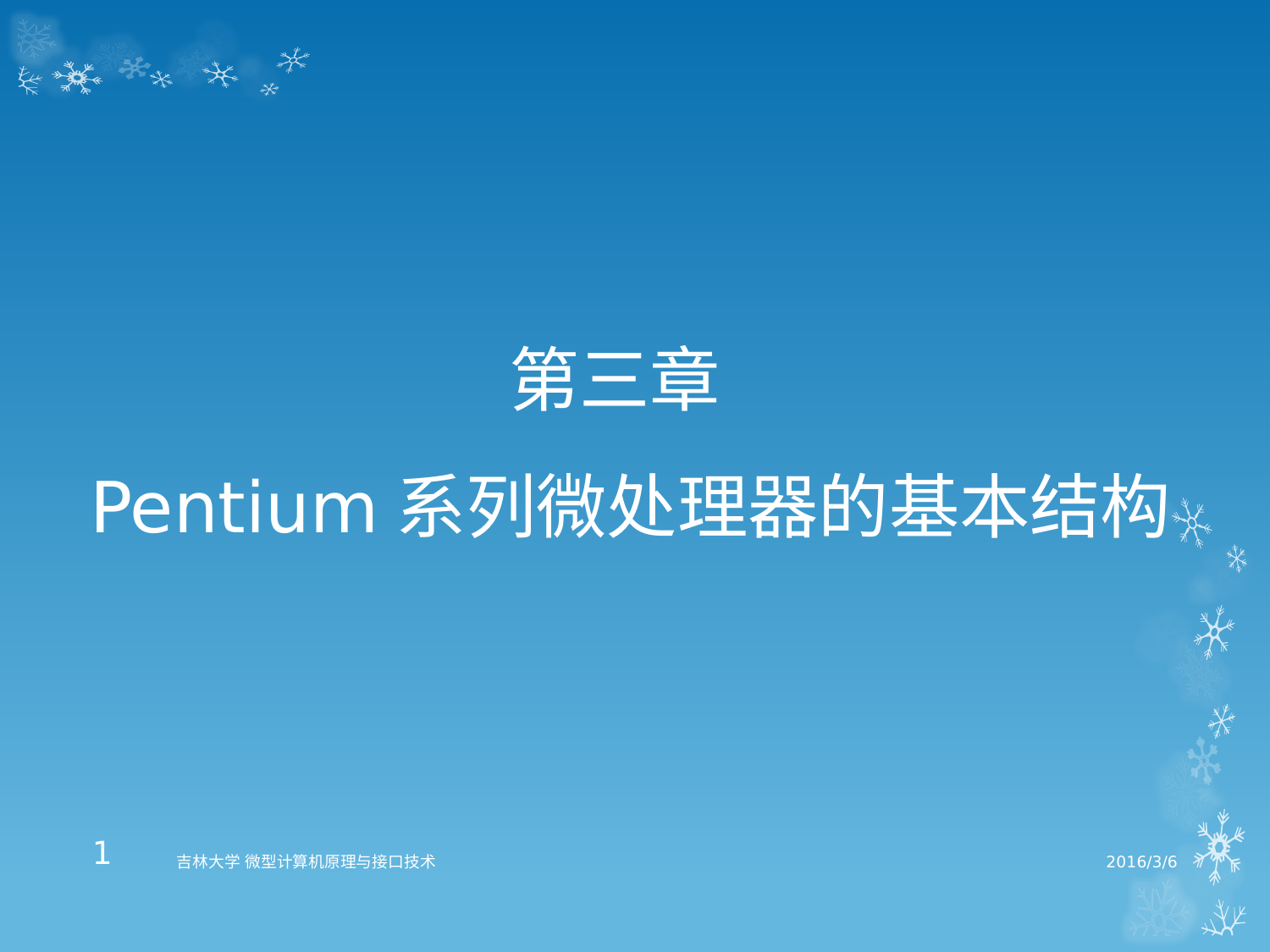

# 第三章 Pentium系列微处理器的基本结构

1
吉林大学 微型计算机原理与接口技术
2016/3/6